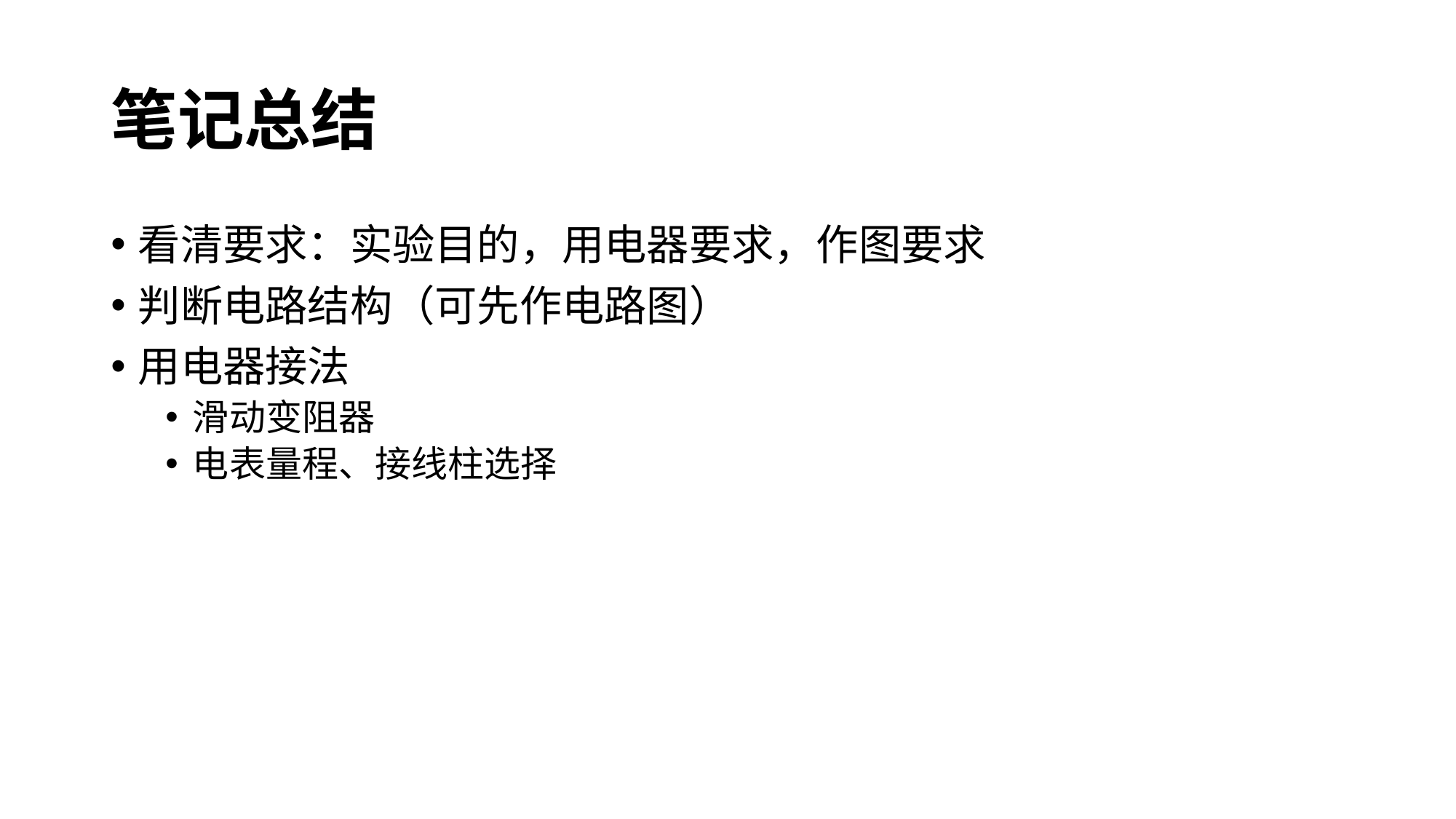

# 笔记总结
看清要求：实验目的，用电器要求，作图要求
判断电路结构（可先作电路图）
用电器接法
滑动变阻器
电表量程、接线柱选择